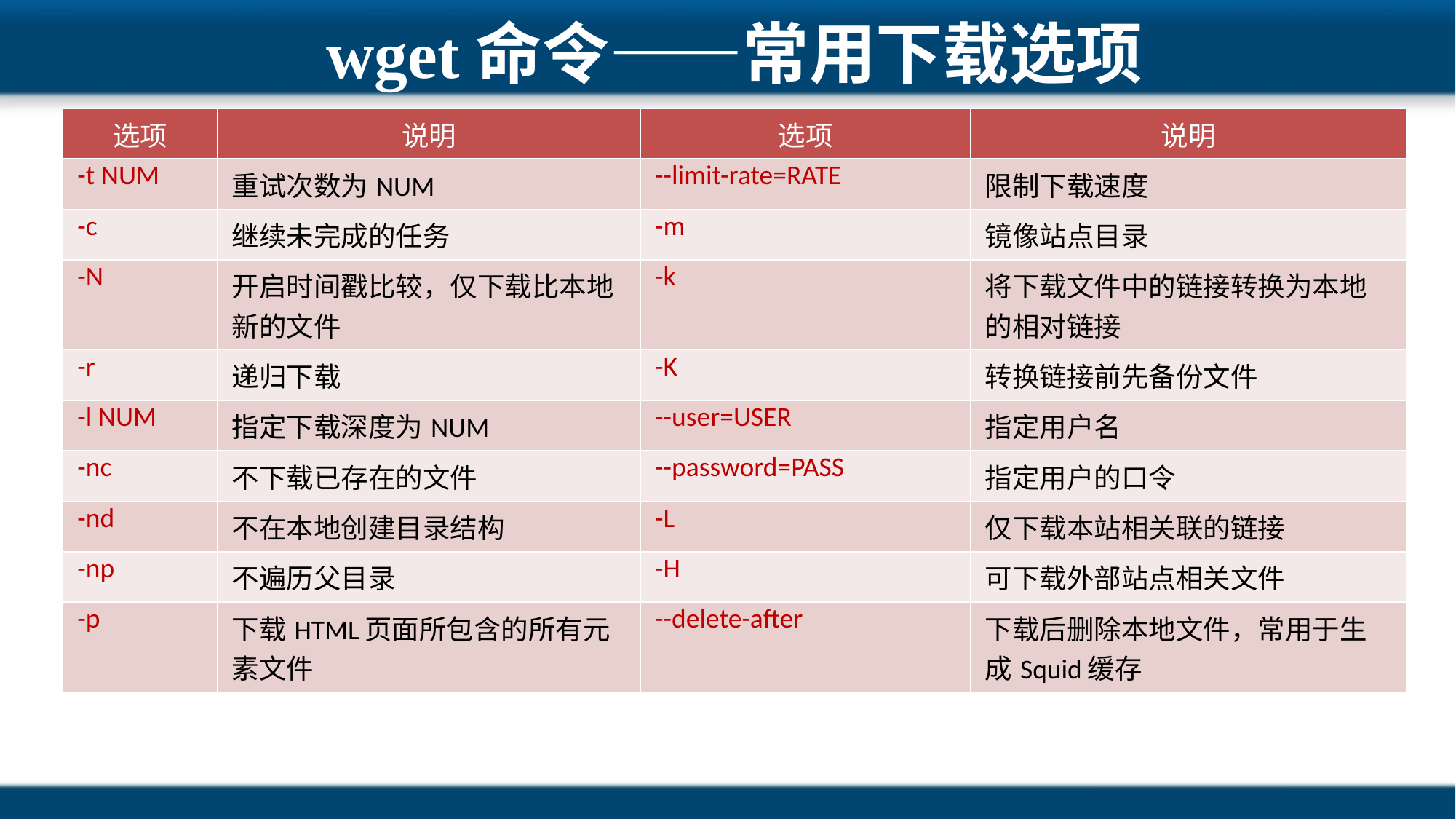

# wget命令——常用下载选项
| 选项 | 说明 | 选项 | 说明 |
| --- | --- | --- | --- |
| -t NUM | 重试次数为NUM | --limit-rate=RATE | 限制下载速度 |
| -c | 继续未完成的任务 | -m | 镜像站点目录 |
| -N | 开启时间戳比较，仅下载比本地新的文件 | -k | 将下载文件中的链接转换为本地的相对链接 |
| -r | 递归下载 | -K | 转换链接前先备份文件 |
| -l NUM | 指定下载深度为NUM | --user=USER | 指定用户名 |
| -nc | 不下载已存在的文件 | --password=PASS | 指定用户的口令 |
| -nd | 不在本地创建目录结构 | -L | 仅下载本站相关联的链接 |
| -np | 不遍历父目录 | -H | 可下载外部站点相关文件 |
| -p | 下载HTML页面所包含的所有元素文件 | --delete-after | 下载后删除本地文件，常用于生成Squid缓存 |